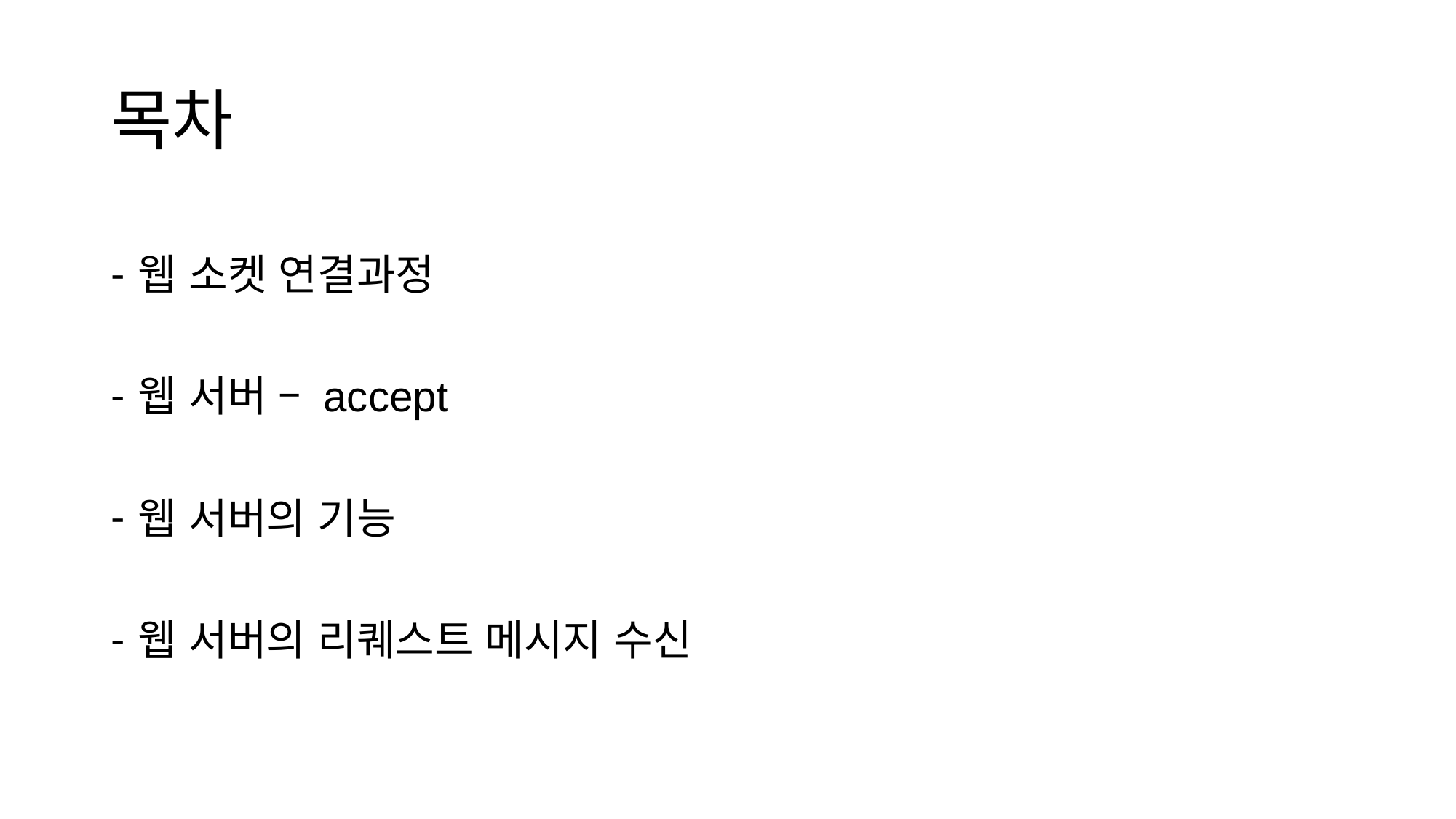

# 목차

웹 소켓 연결과정

웹 서버 – accept

웹 서버의 기능

웹 서버의 리퀘스트 메시지 수신